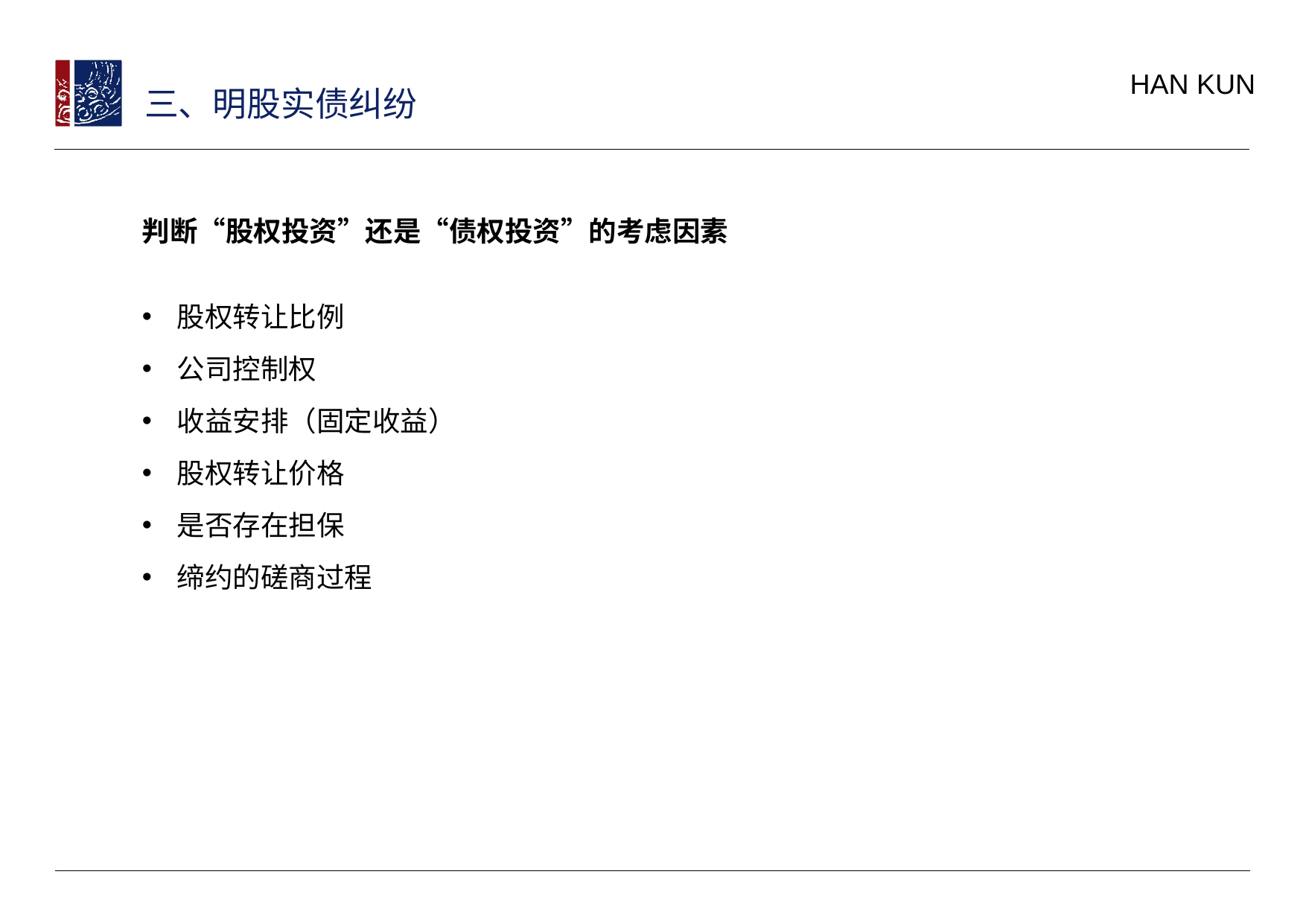

三、明股实债纠纷
判断“股权投资”还是“债权投资”的考虑因素

股权转让比例
公司控制权
收益安排（固定收益）
股权转让价格
是否存在担保
缔约的磋商过程